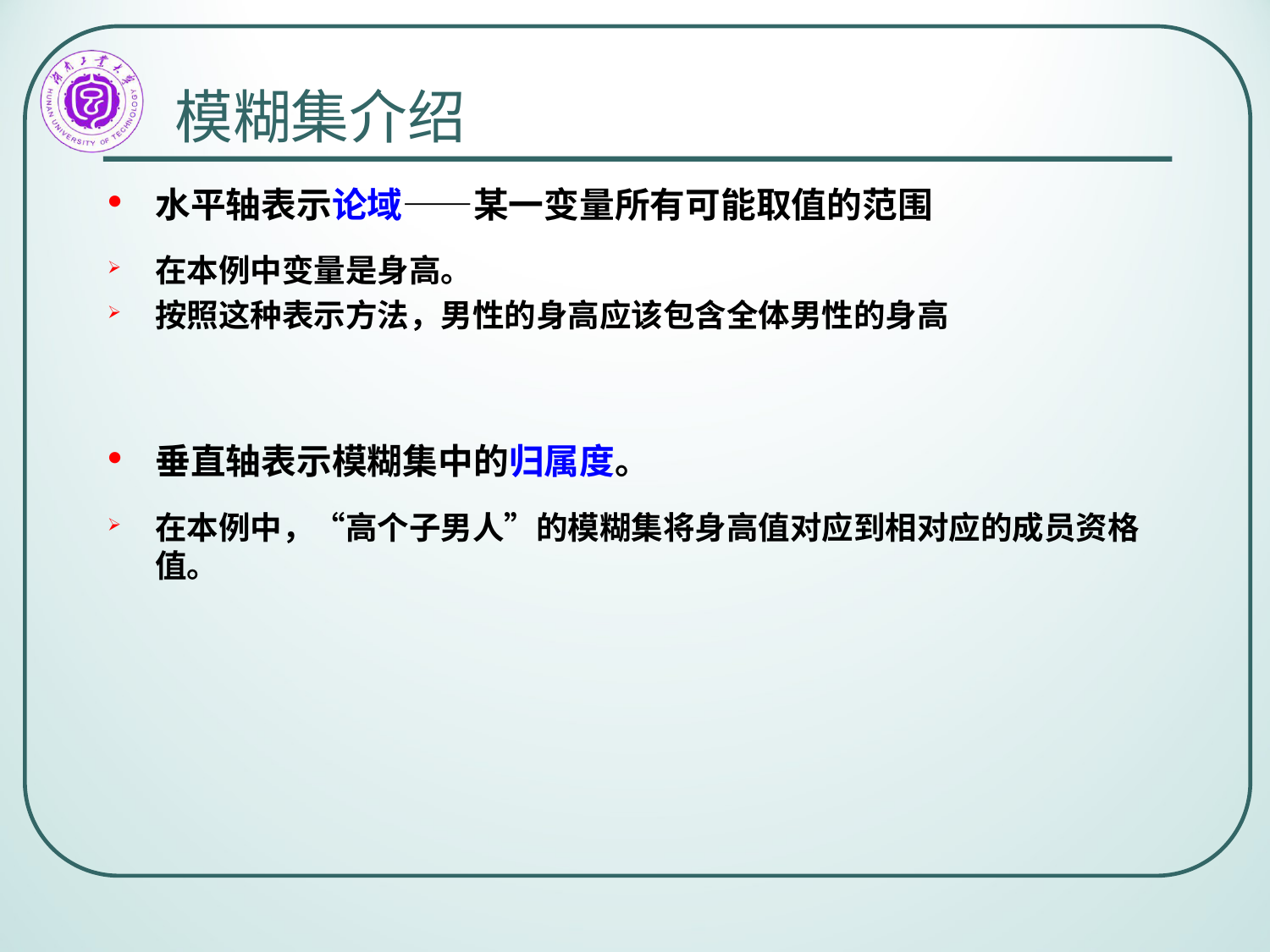

# 模糊集介绍
水平轴表示论域——某一变量所有可能取值的范围

在本例中变量是身高。
按照这种表示方法，男性的身高应该包含全体男性的身高

垂直轴表示模糊集中的归属度。

在本例中，“高个子男人”的模糊集将身高值对应到相对应的成员资格值。